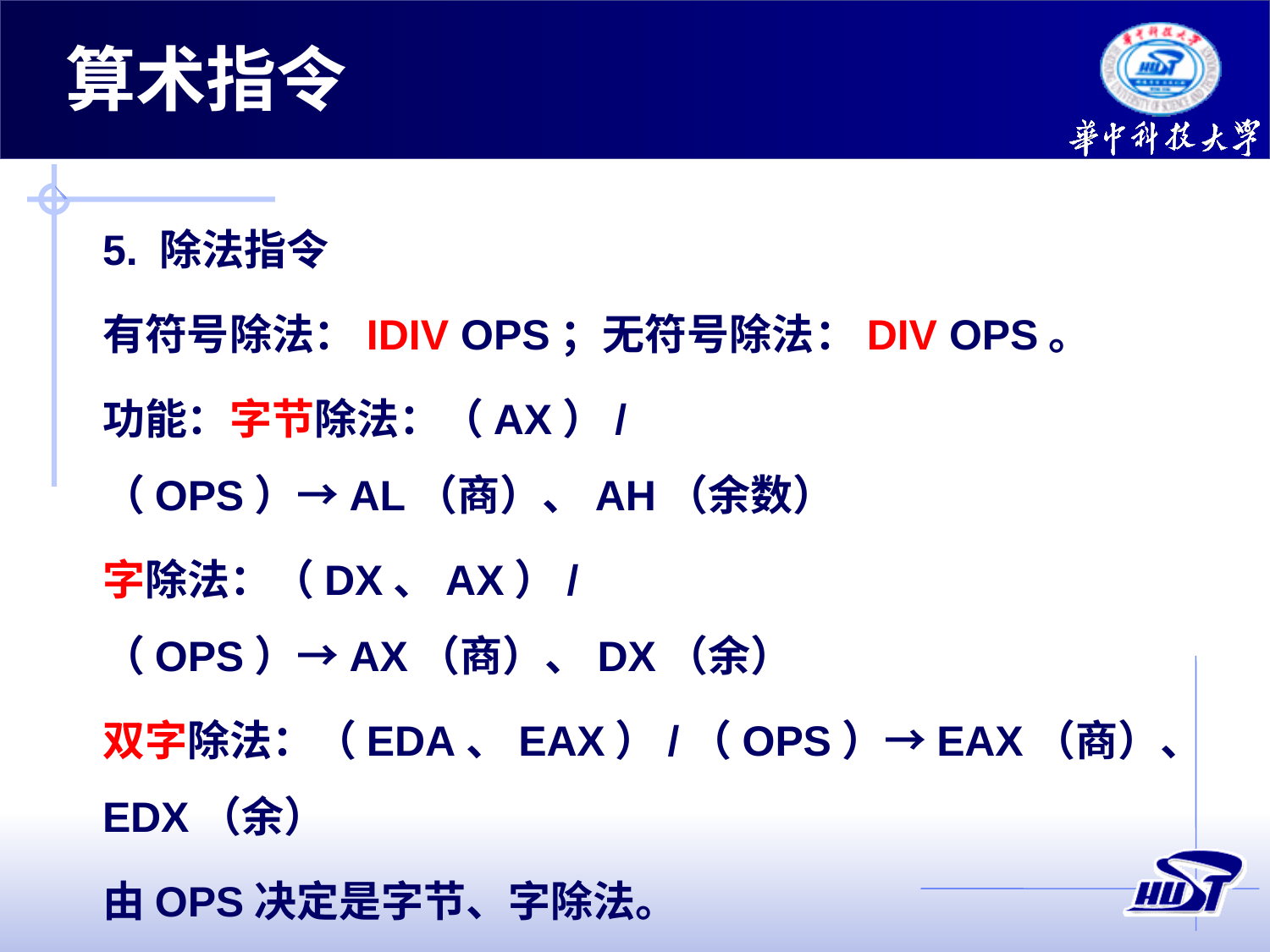

# 算术指令
5. 除法指令
有符号除法：IDIV OPS；无符号除法：DIV OPS。
功能：字节除法：（AX）/（OPS）→AL（商）、AH（余数）
字除法：（DX、AX）/（OPS）→AX（商）、DX（余）
双字除法：（EDA、EAX）/（OPS）→EAX（商）、EDX（余）
由OPS决定是字节、字除法。